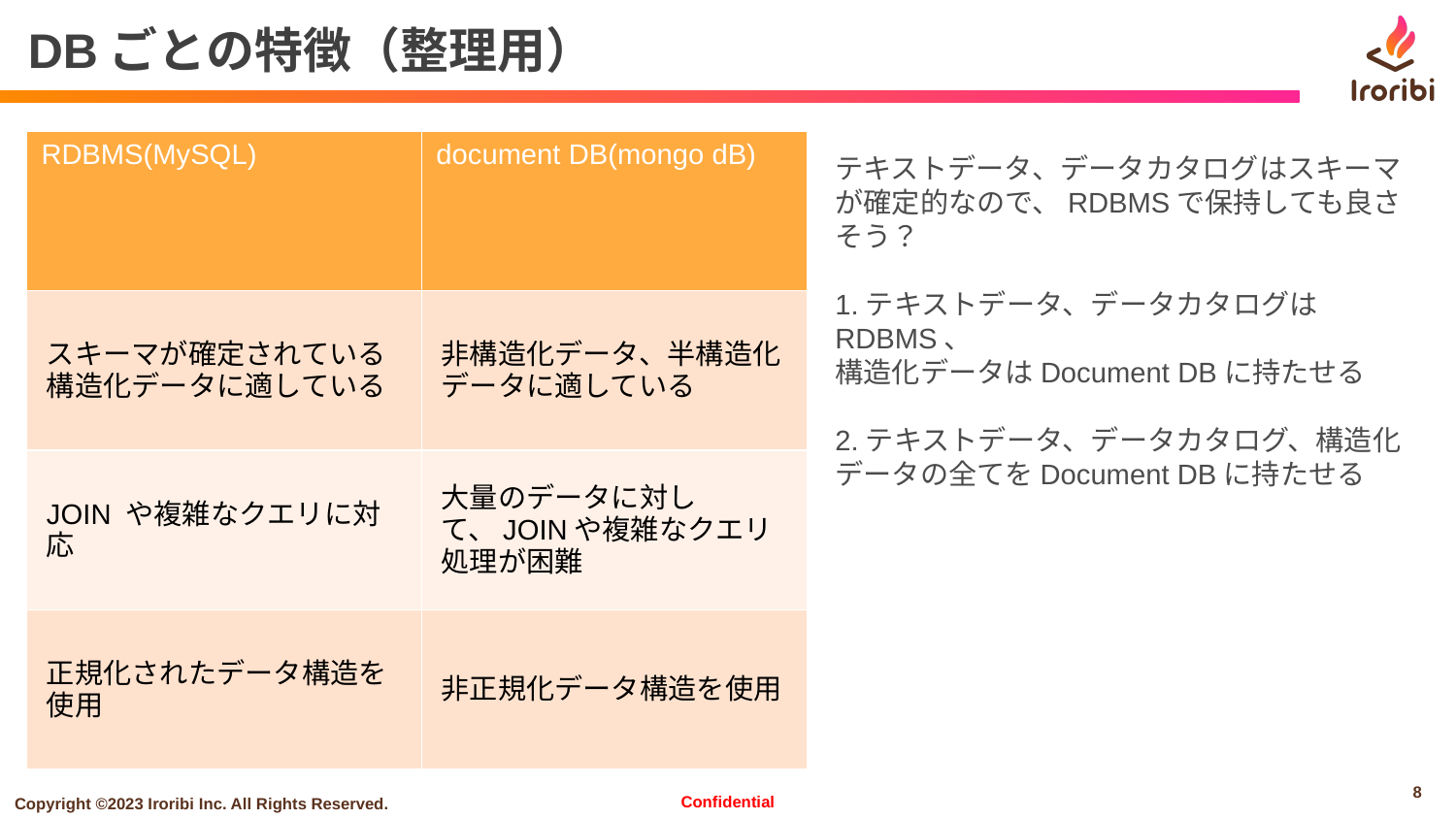

# DBごとの特徴（整理用）
| RDBMS(MySQL) | document DB(mongo dB) |
| --- | --- |
| スキーマが確定されている構造化データに適している | 非構造化データ、半構造化データに適している |
| JOIN や複雑なクエリに対応 | 大量のデータに対して、JOINや複雑なクエリ処理が困難 |
| 正規化されたデータ構造を使用 | 非正規化データ構造を使用 |
テキストデータ、データカタログはスキーマが確定的なので、RDBMSで保持しても良さそう？

1.テキストデータ、データカタログはRDBMS、
構造化データはDocument DBに持たせる

2.テキストデータ、データカタログ、構造化データの全てをDocument DBに持たせる

8